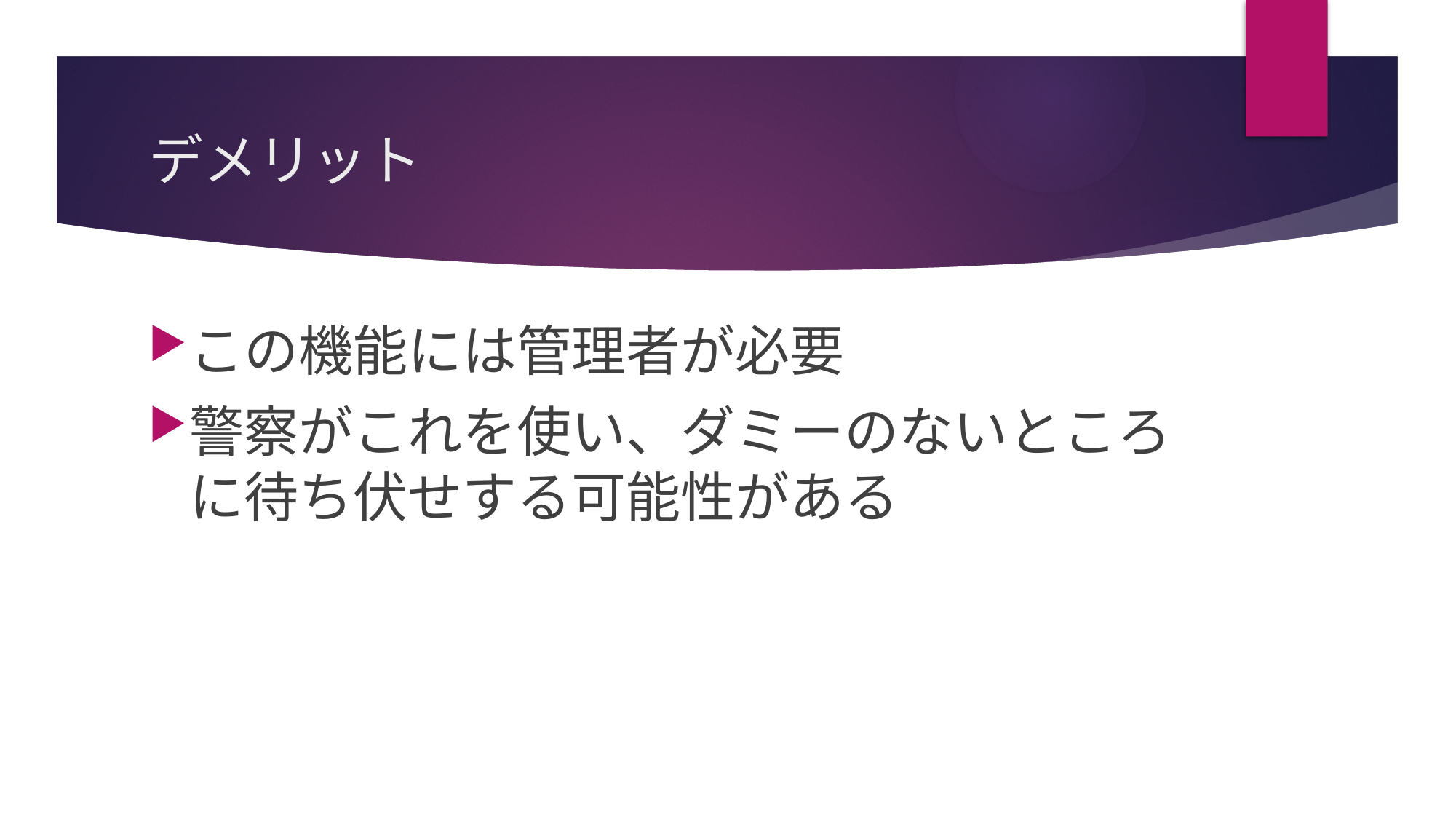

# デメリット
この機能には管理者が必要
警察がこれを使い、ダミーのないところに待ち伏せする可能性がある